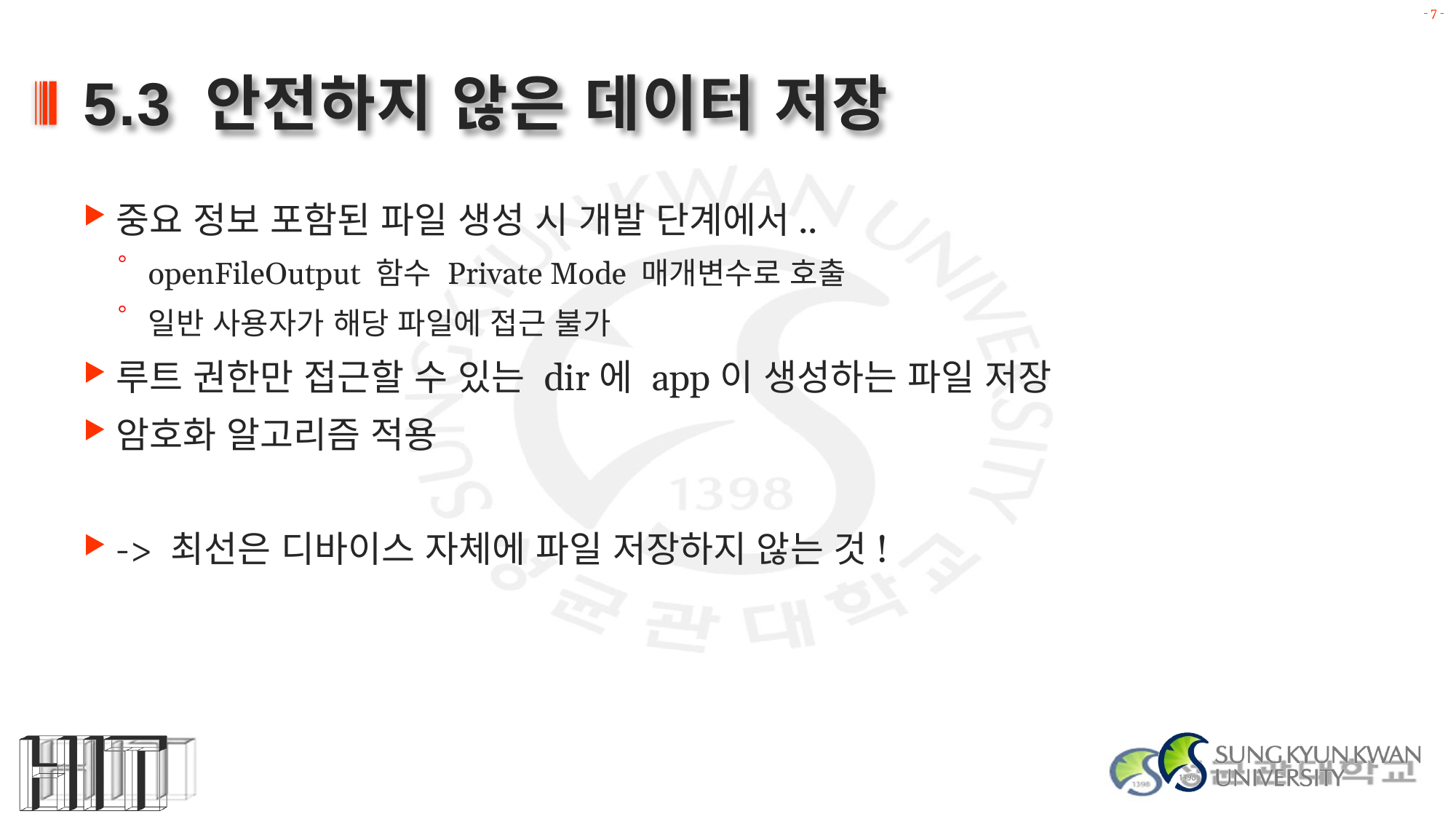

# 5.3 안전하지 않은 데이터 저장
중요 정보 포함된 파일 생성 시 개발 단계에서..
openFileOutput 함수 Private Mode 매개변수로 호출
일반 사용자가 해당 파일에 접근 불가
루트 권한만 접근할 수 있는 dir에 app이 생성하는 파일 저장
암호화 알고리즘 적용

-> 최선은 디바이스 자체에 파일 저장하지 않는 것!